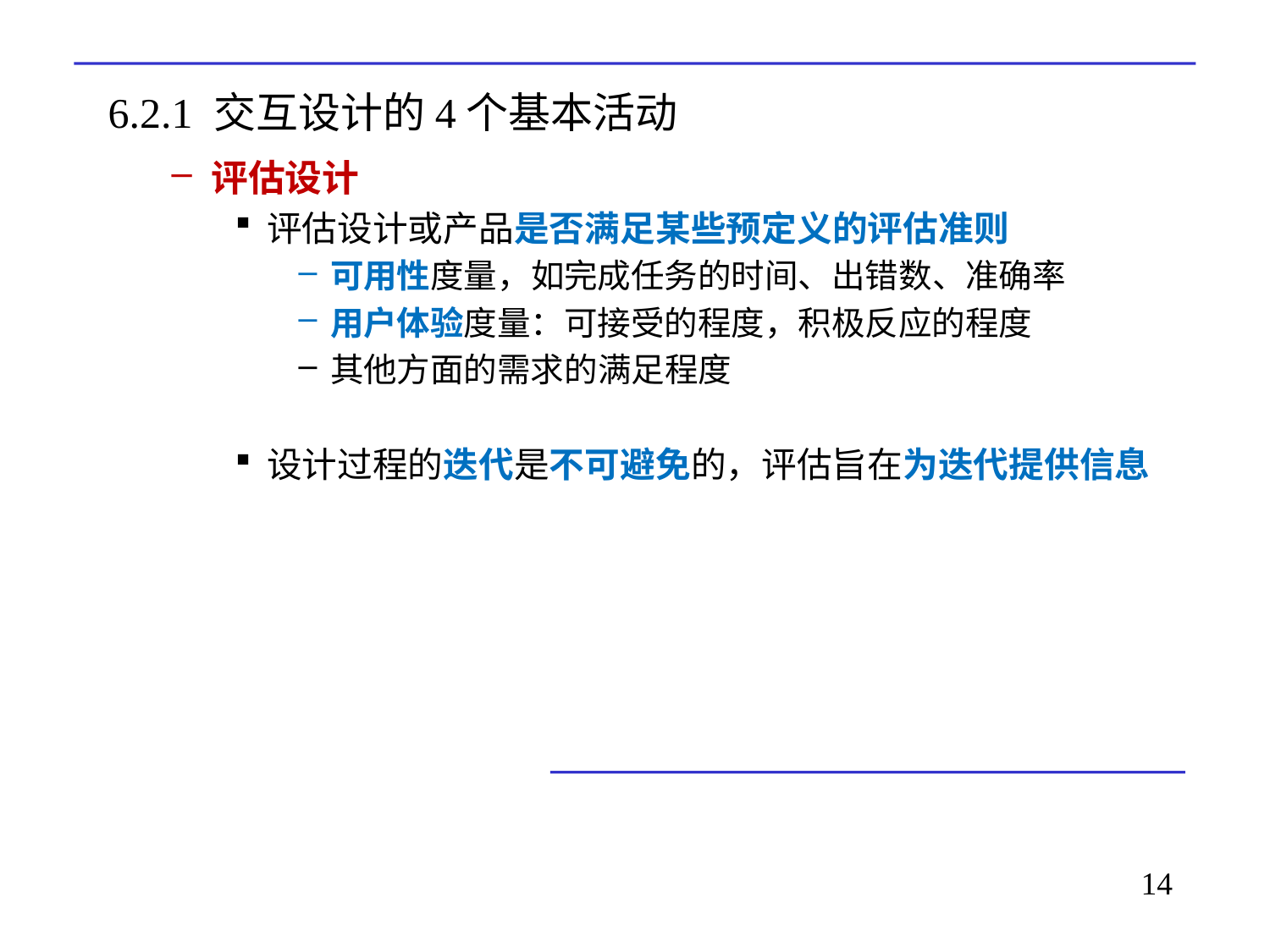

# 6.2.1 交互设计的4个基本活动
评估设计
评估设计或产品是否满足某些预定义的评估准则
可用性度量，如完成任务的时间、出错数、准确率
用户体验度量：可接受的程度，积极反应的程度
其他方面的需求的满足程度

设计过程的迭代是不可避免的，评估旨在为迭代提供信息
14